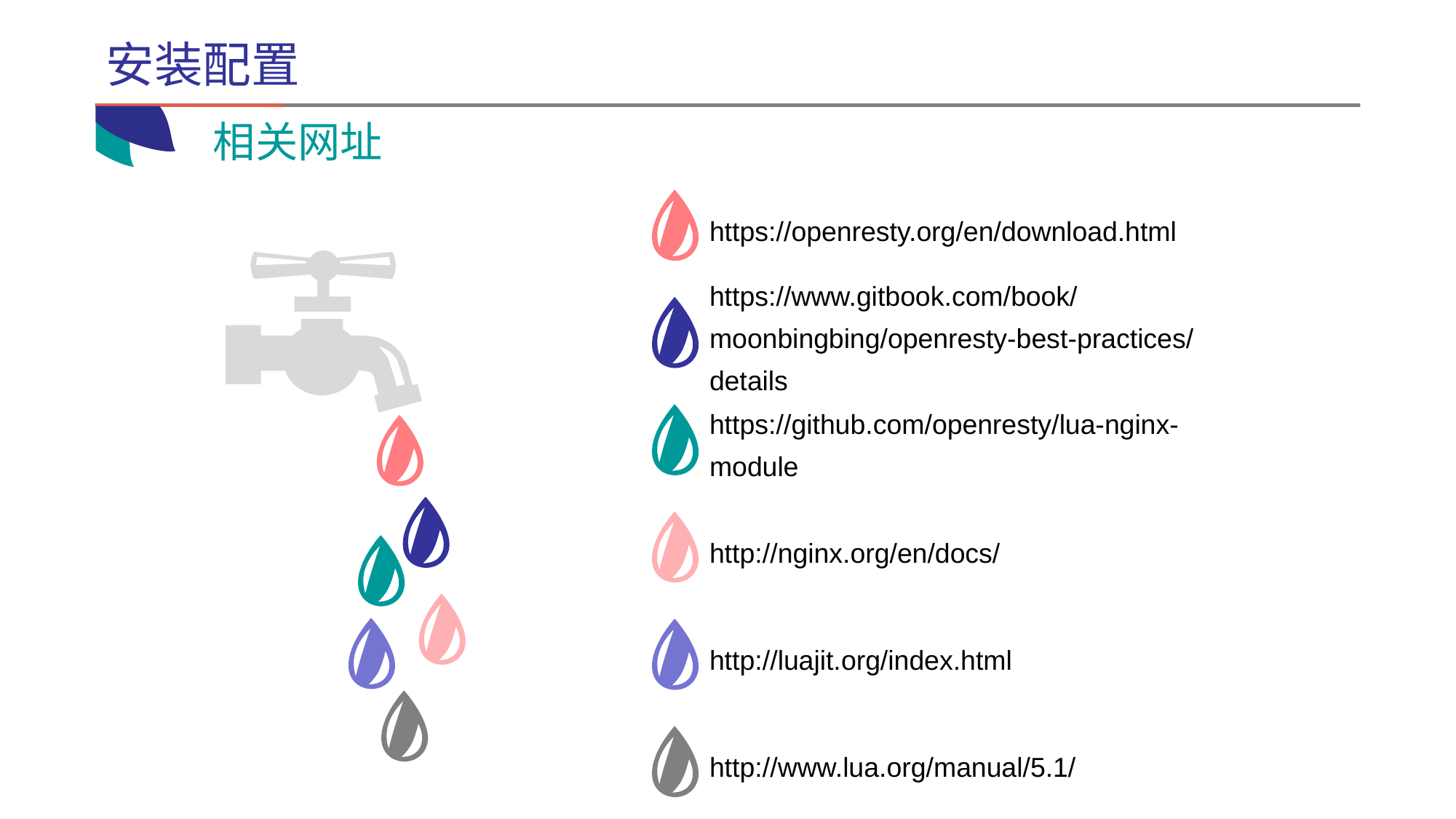

安装配置

相关网址

https://openresty.org/en/download.html

https://www.gitbook.com/book/moonbingbing/openresty-best-practices/details

https://github.com/openresty/lua-nginx-module

http://nginx.org/en/docs/

http://luajit.org/index.html

http://www.lua.org/manual/5.1/